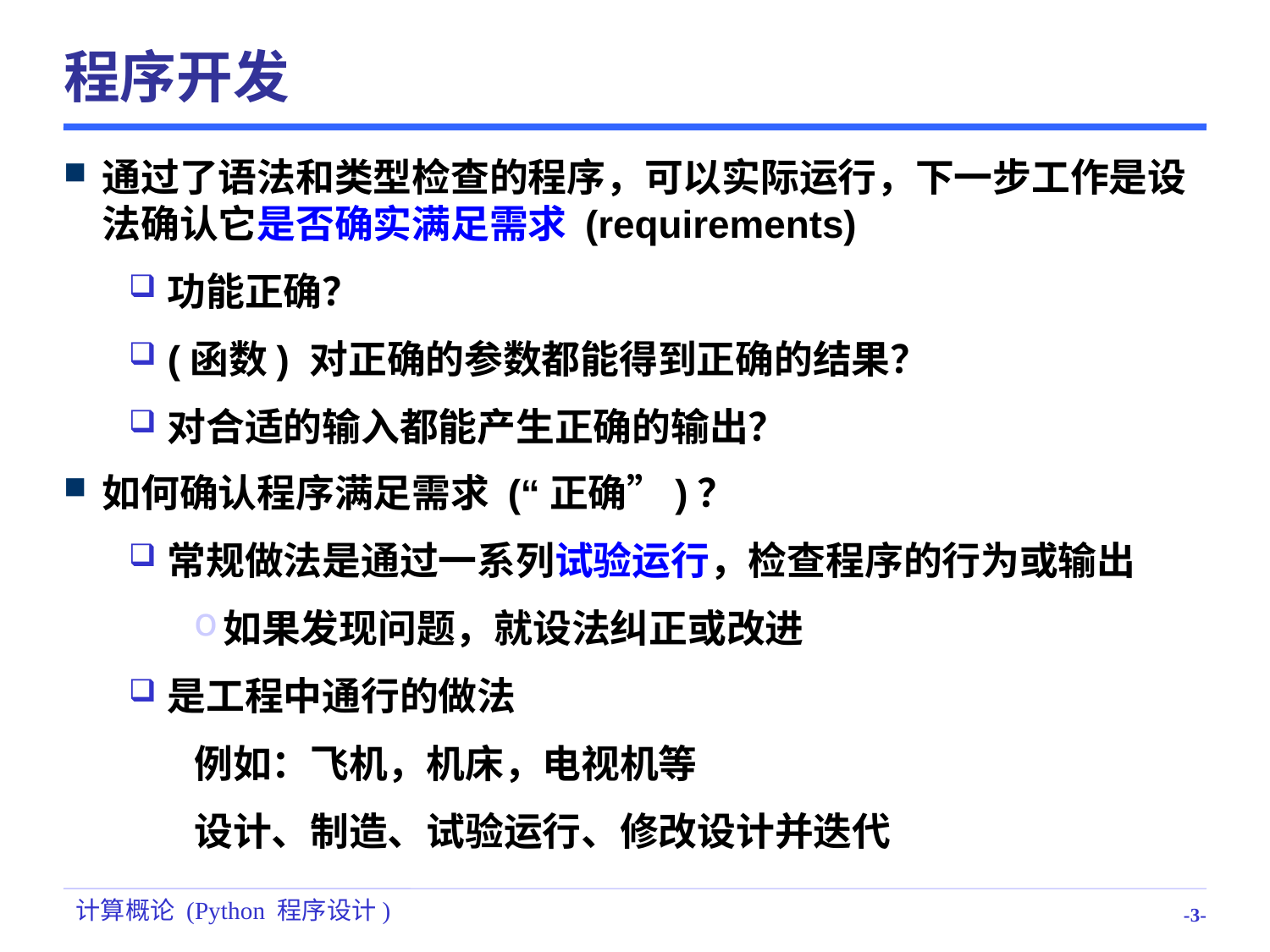

# 程序开发
通过了语法和类型检查的程序，可以实际运行，下一步工作是设法确认它是否确实满足需求 (requirements)
功能正确？
(函数) 对正确的参数都能得到正确的结果？
对合适的输入都能产生正确的输出？
如何确认程序满足需求 (“正确”)？
常规做法是通过一系列试验运行，检查程序的行为或输出
如果发现问题，就设法纠正或改进
是工程中通行的做法
例如：飞机，机床，电视机等
设计、制造、试验运行、修改设计并迭代